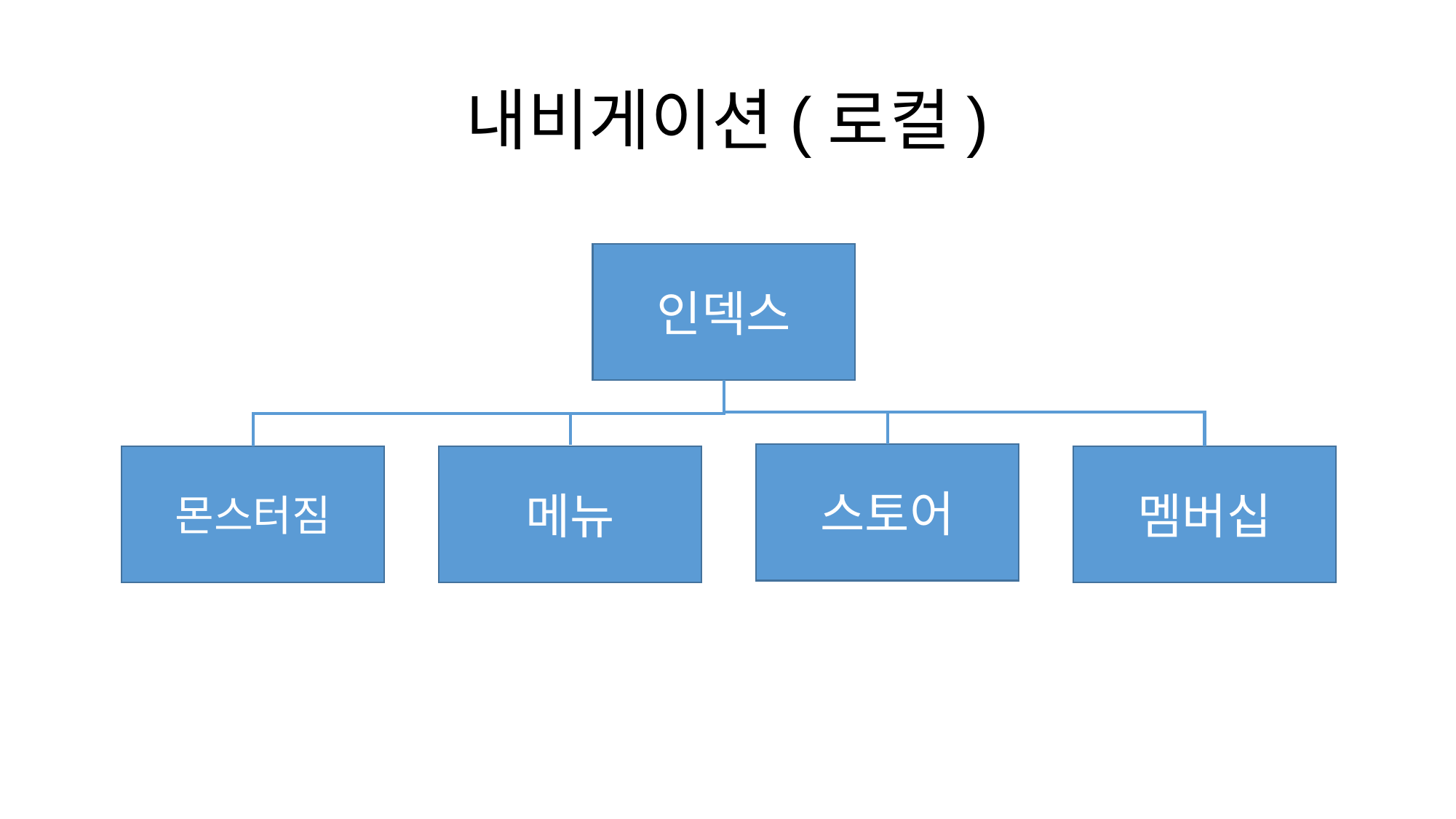

# 내비게이션(로컬)
인덱스
스토어
메뉴
몬스터짐
멤버십